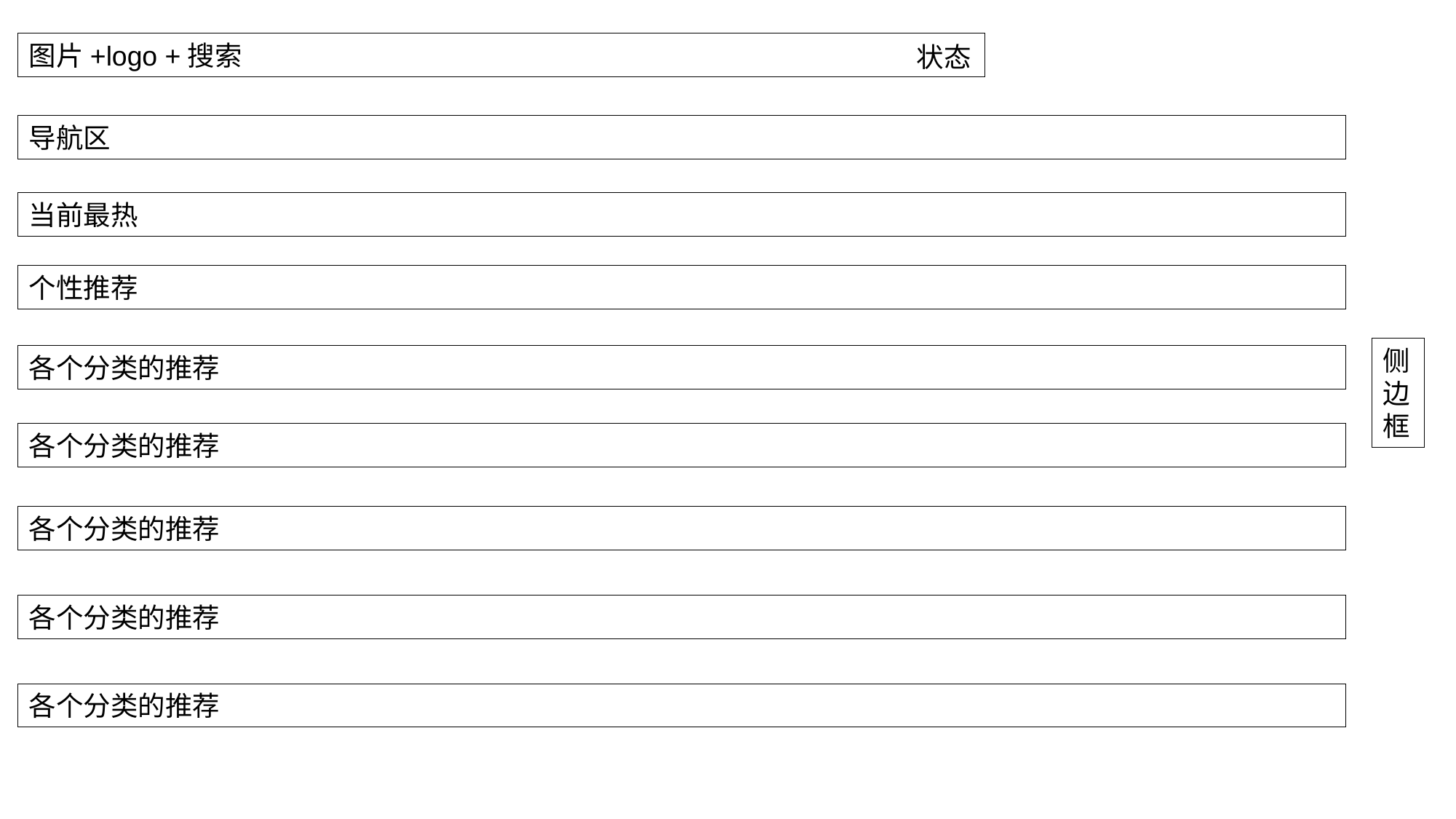

图片+logo +搜索
状态
导航区
当前最热
个性推荐
侧边框
各个分类的推荐
各个分类的推荐
各个分类的推荐
各个分类的推荐
各个分类的推荐